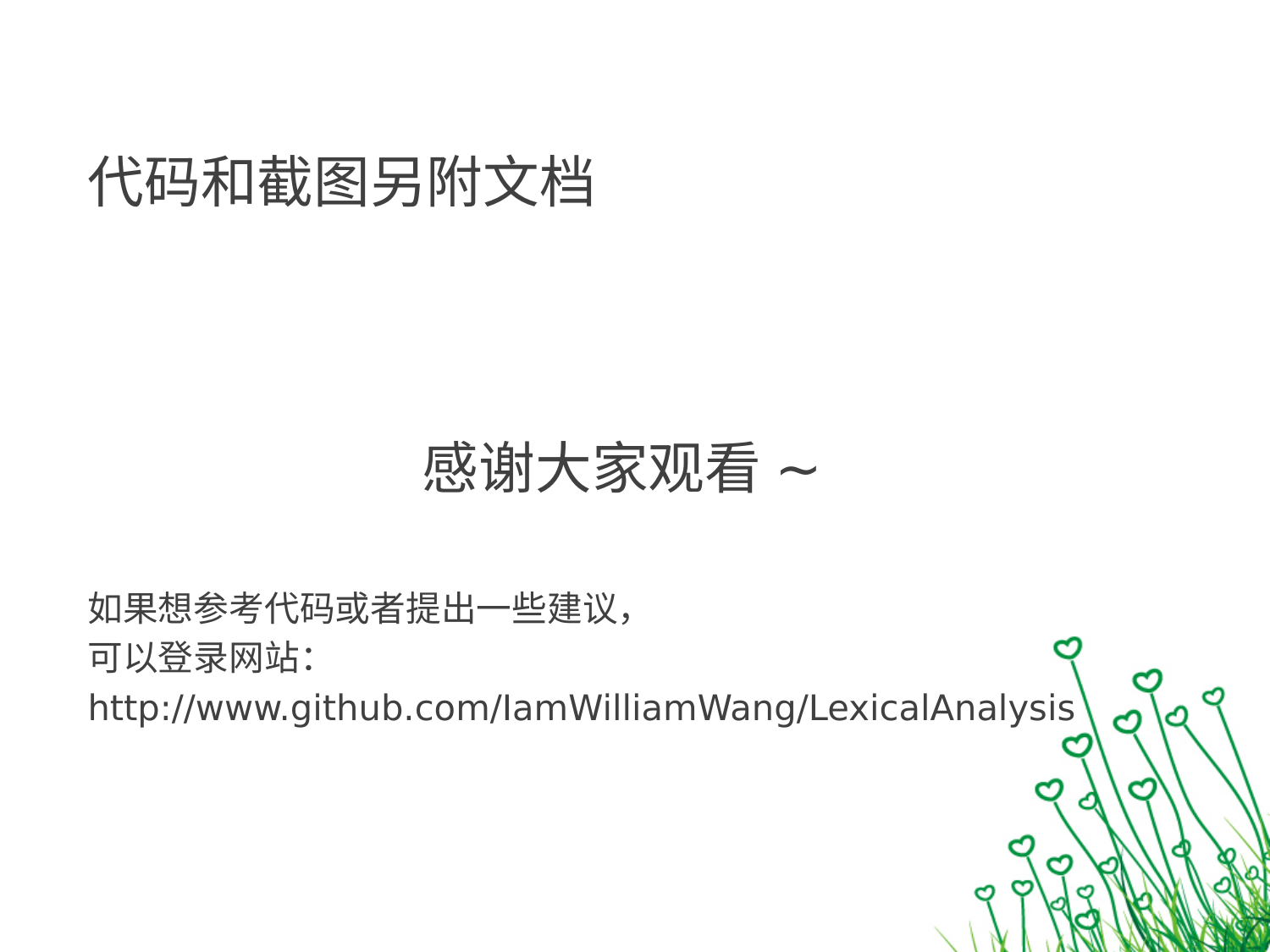

# 代码和截图另附文档
感谢大家观看~

如果想参考代码或者提出一些建议，
可以登录网站：
http://www.github.com/IamWilliamWang/LexicalAnalysis